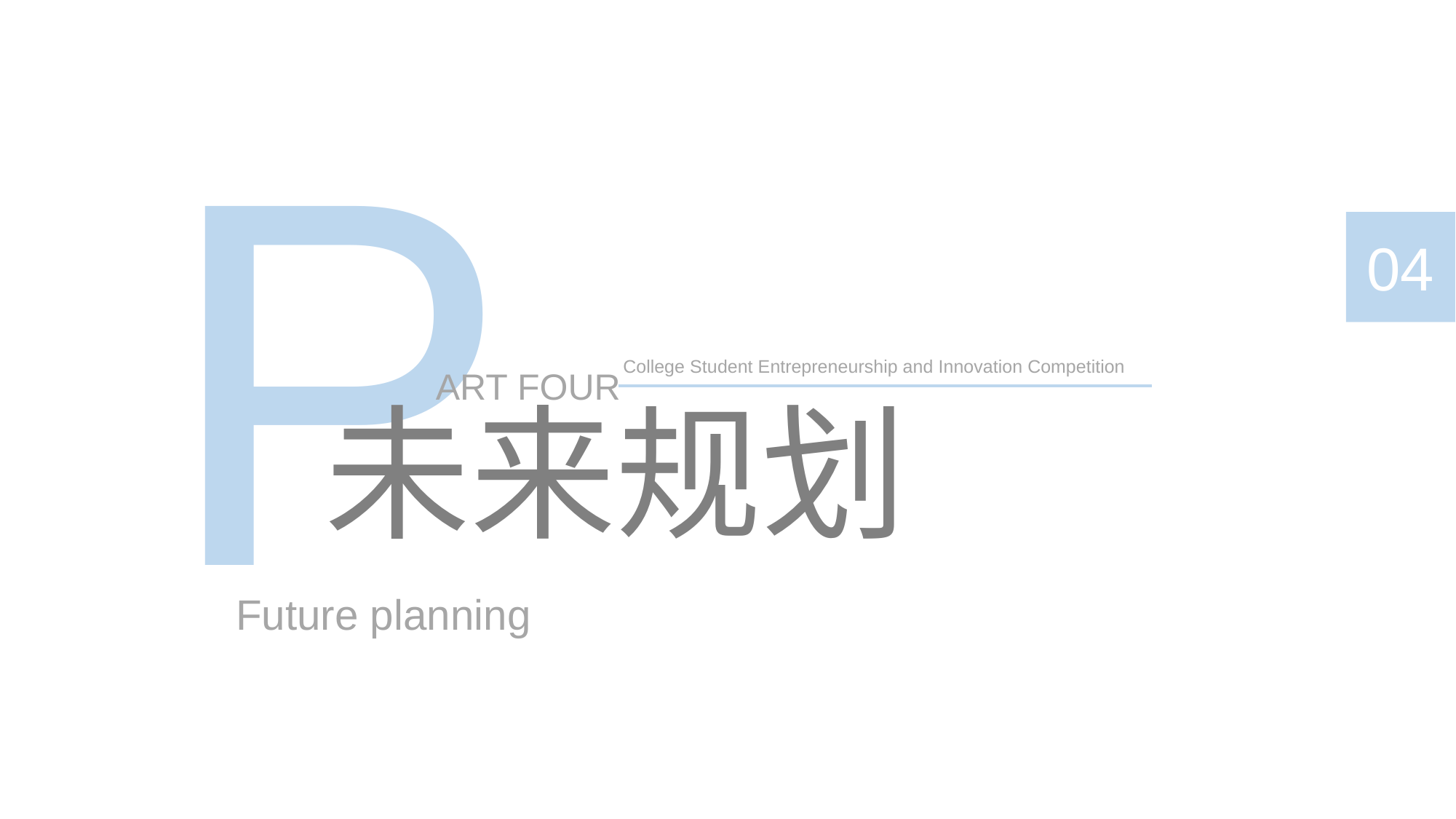

P
04
College Student Entrepreneurship and Innovation Competition
ART FOUR
未来规划
Future planning